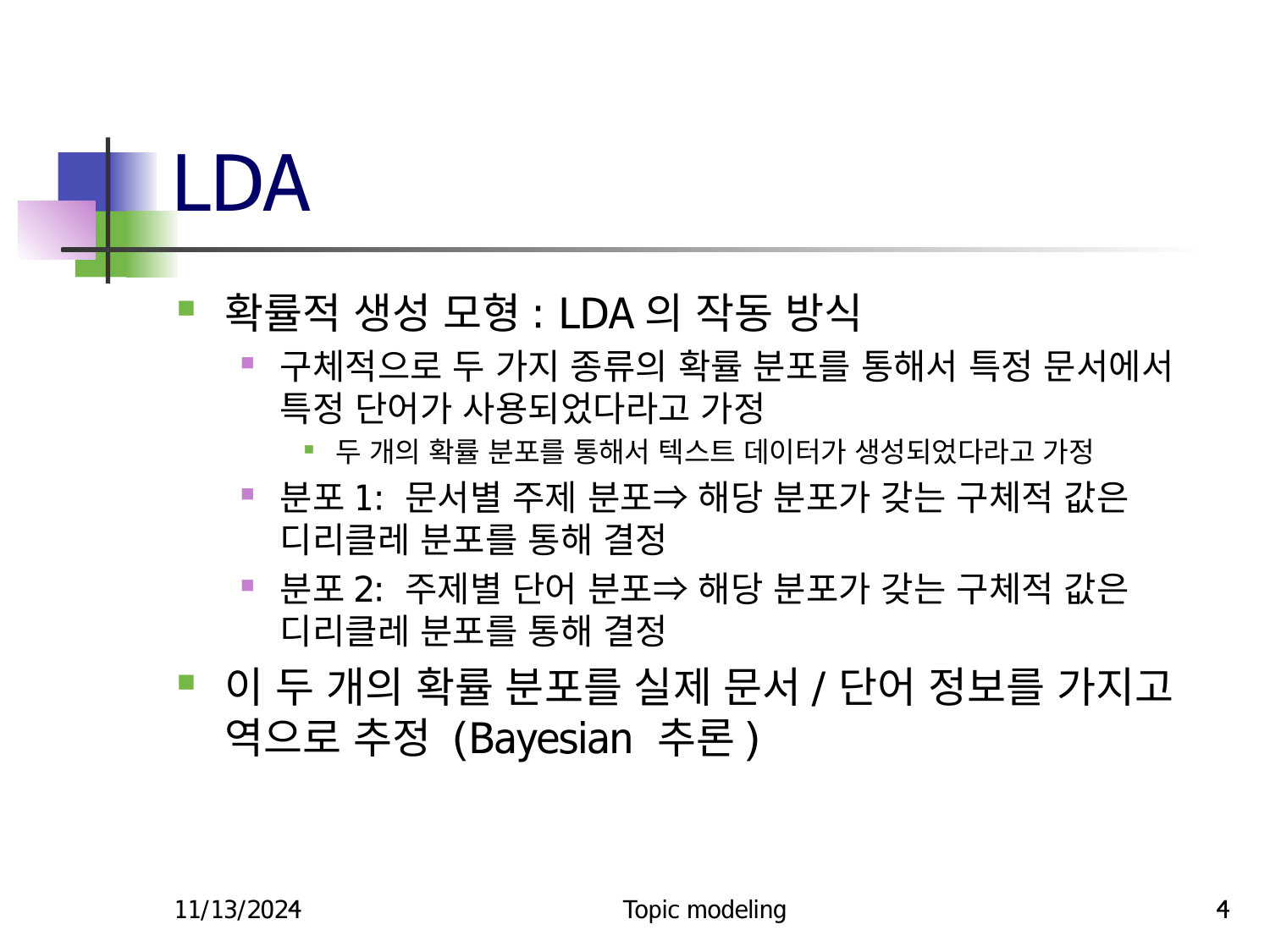

# LDA
확률적 생성 모형: LDA의 작동 방식
구체적으로 두 가지 종류의 확률 분포를 통해서 특정 문서에서 특정 단어가 사용되었다라고 가정
두 개의 확률 분포를 통해서 텍스트 데이터가 생성되었다라고 가정
분포1: 문서별 주제 분포⇒ 해당 분포가 갖는 구체적 값은 디리클레 분포를 통해 결정
분포2: 주제별 단어 분포⇒ 해당 분포가 갖는 구체적 값은 디리클레 분포를 통해 결정
이 두 개의 확률 분포를 실제 문서/단어 정보를 가지고 역으로 추정 (Bayesian 추론)
11/13/2024
Topic modeling
4